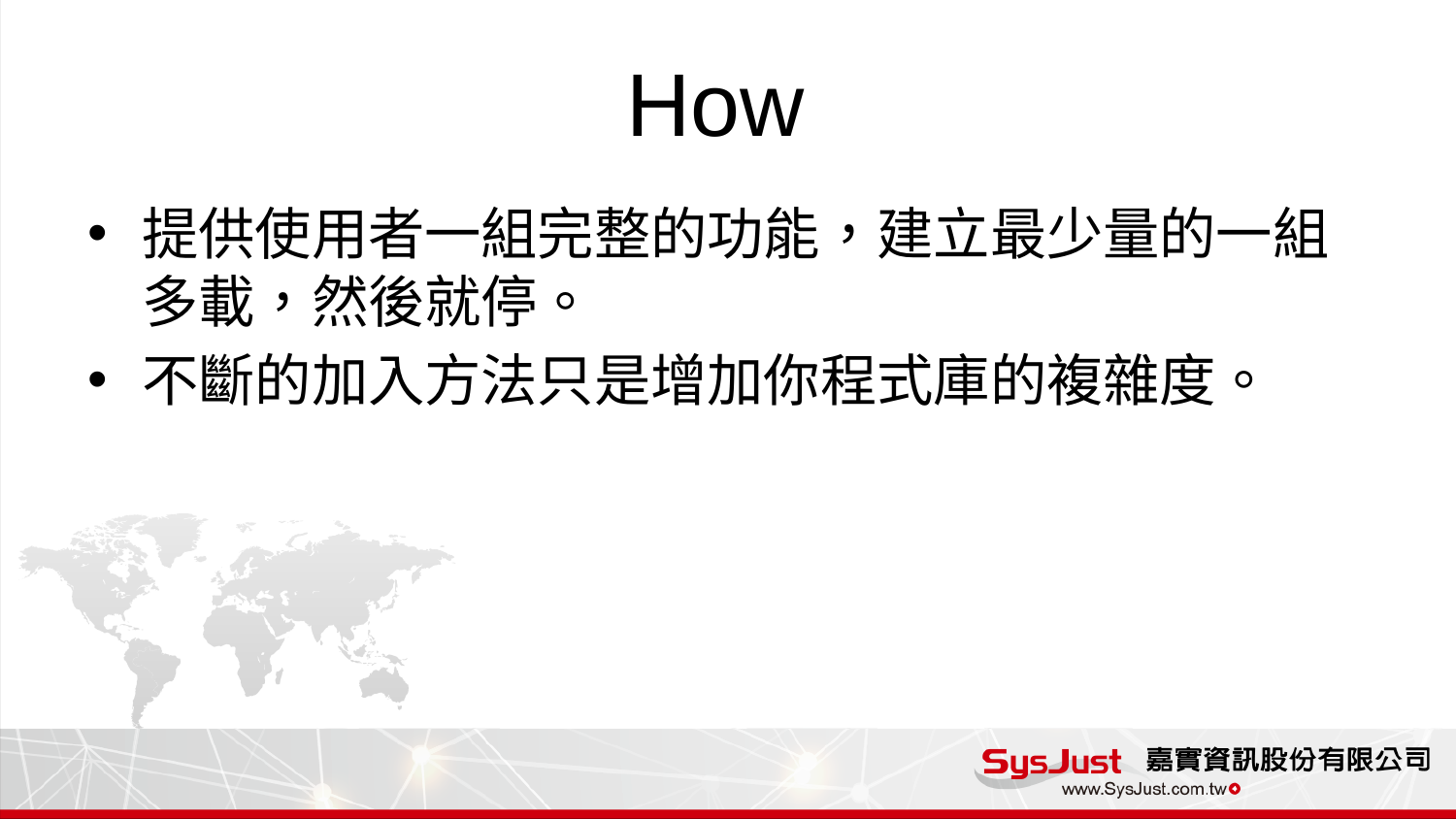

# How
提供使用者一組完整的功能，建立最少量的一組多載，然後就停。
不斷的加入方法只是增加你程式庫的複雜度。